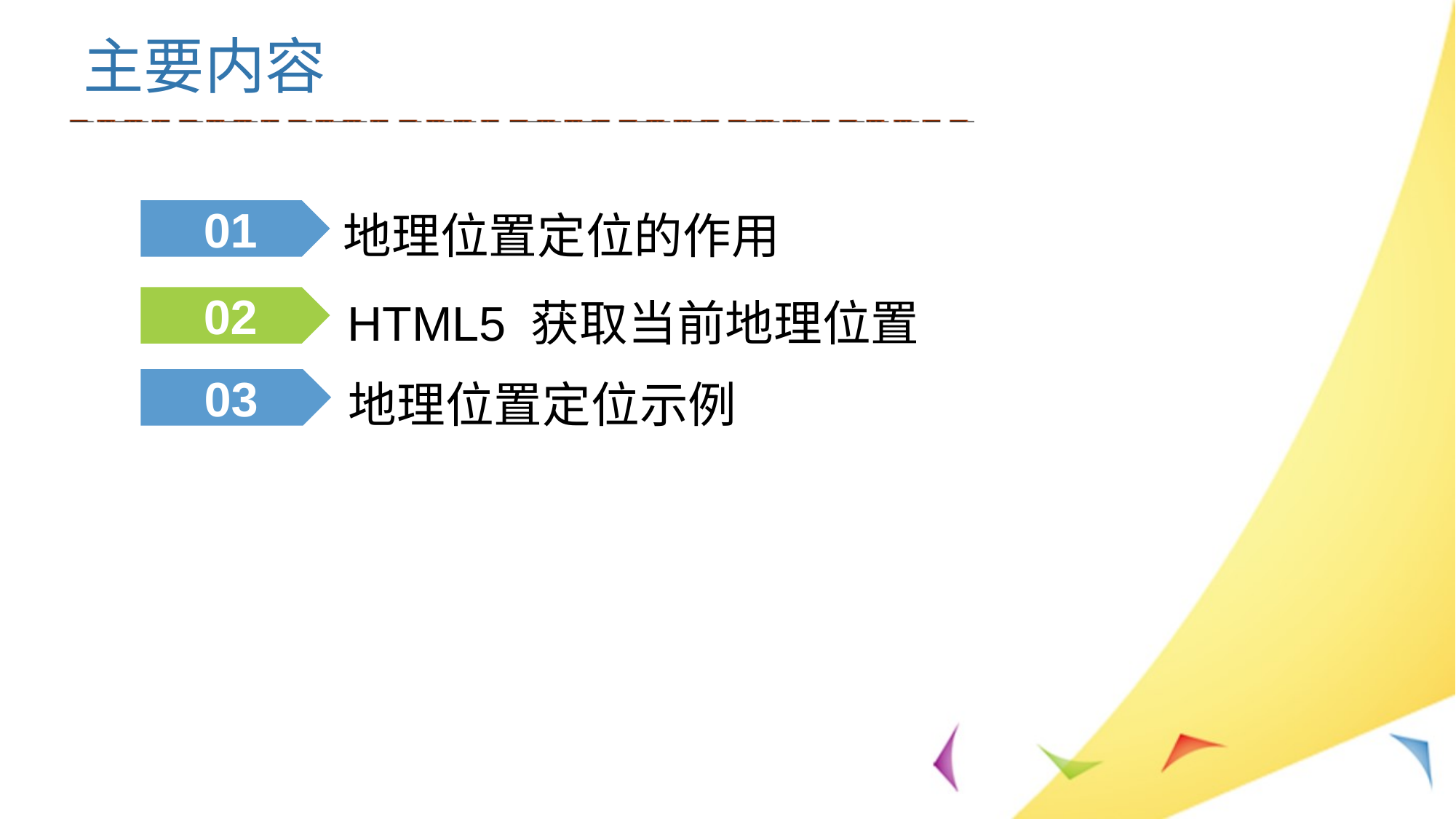

主要内容
01
地理位置定位的作用
HTML5 获取当前地理位置
02
地理位置定位示例
03